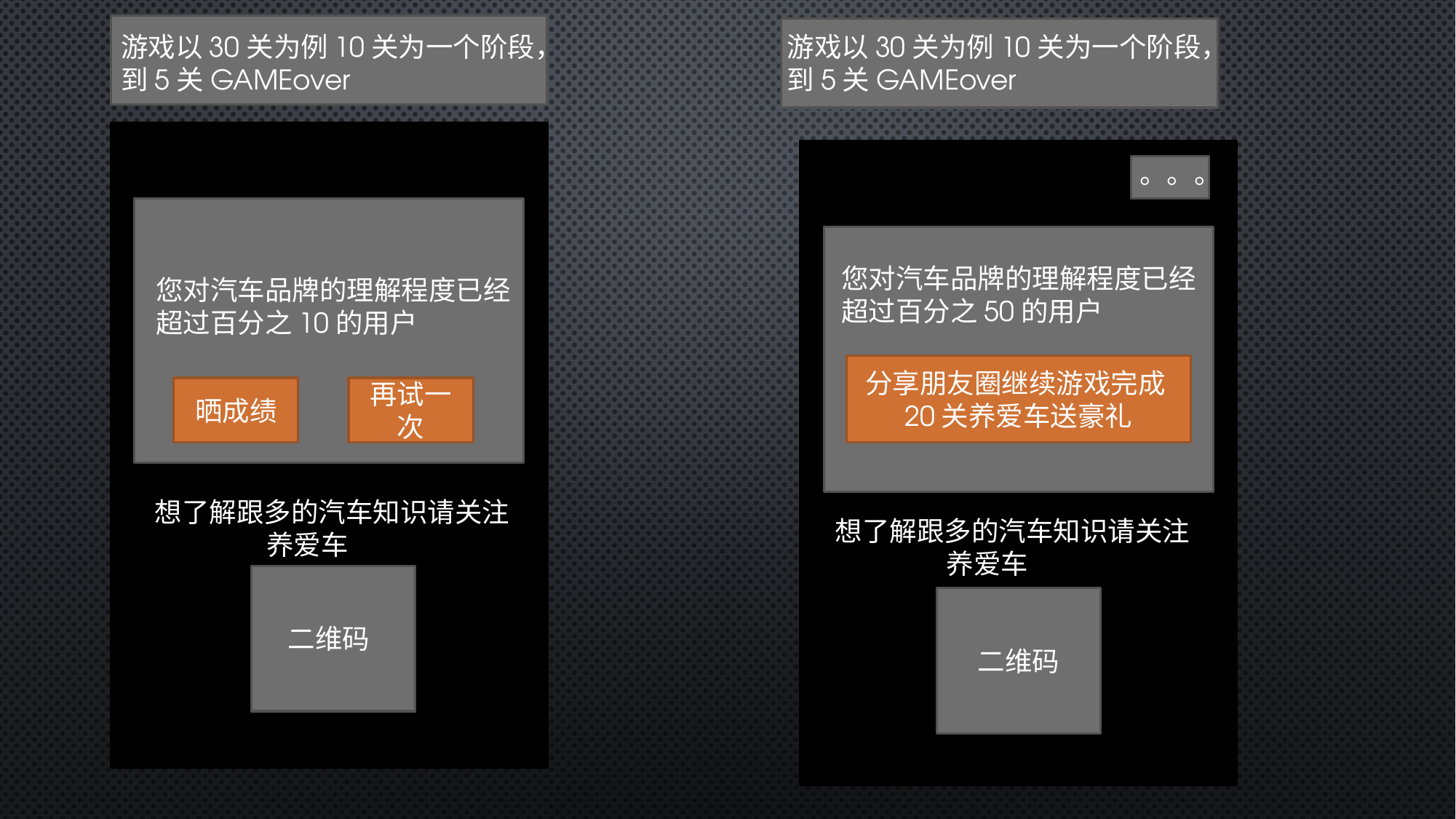

游戏以30关为例10关为一个阶段，
到5关GAMEover
游戏以30关为例10关为一个阶段，
到5关GAMEover

。。。

您对汽车品牌的理解程度已经
超过百分之50的用户
您对汽车品牌的理解程度已经
超过百分之10的用户
分享朋友圈继续游戏完成20关养爱车送豪礼
再试一次
晒成绩
想了解跟多的汽车知识请关注
                 养爱车
想了解跟多的汽车知识请关注
                 养爱车

二维码
二维码